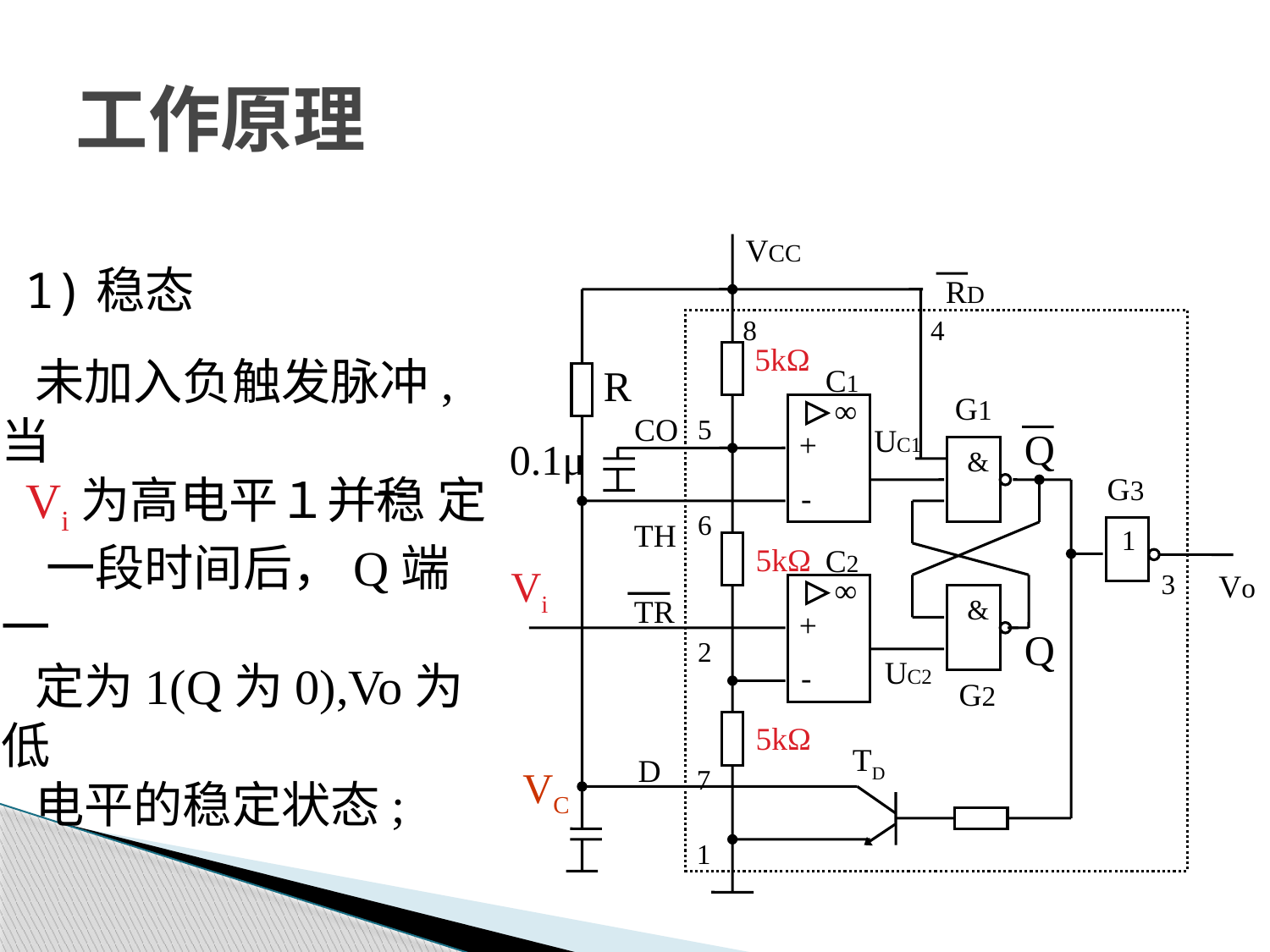

# 工作原理
VCC

RD

8
4

5kΩ

R
C1

G1
∞

CO
5
UC1

Q
+
0.1μ

&

G3

-

6

TH
1

5kΩ
C2

Vi

3
∞

TR

&

+

Q

2

UC2

-
G2

5kΩ
TD
D
VC
7

1

Vo
1)稳态
  未加入负触发脉冲,当
  Vi为高电平１并稳 定
   一段时间后，Q端一
  定为1(Q为0),Vo为低
  电平的稳定状态;